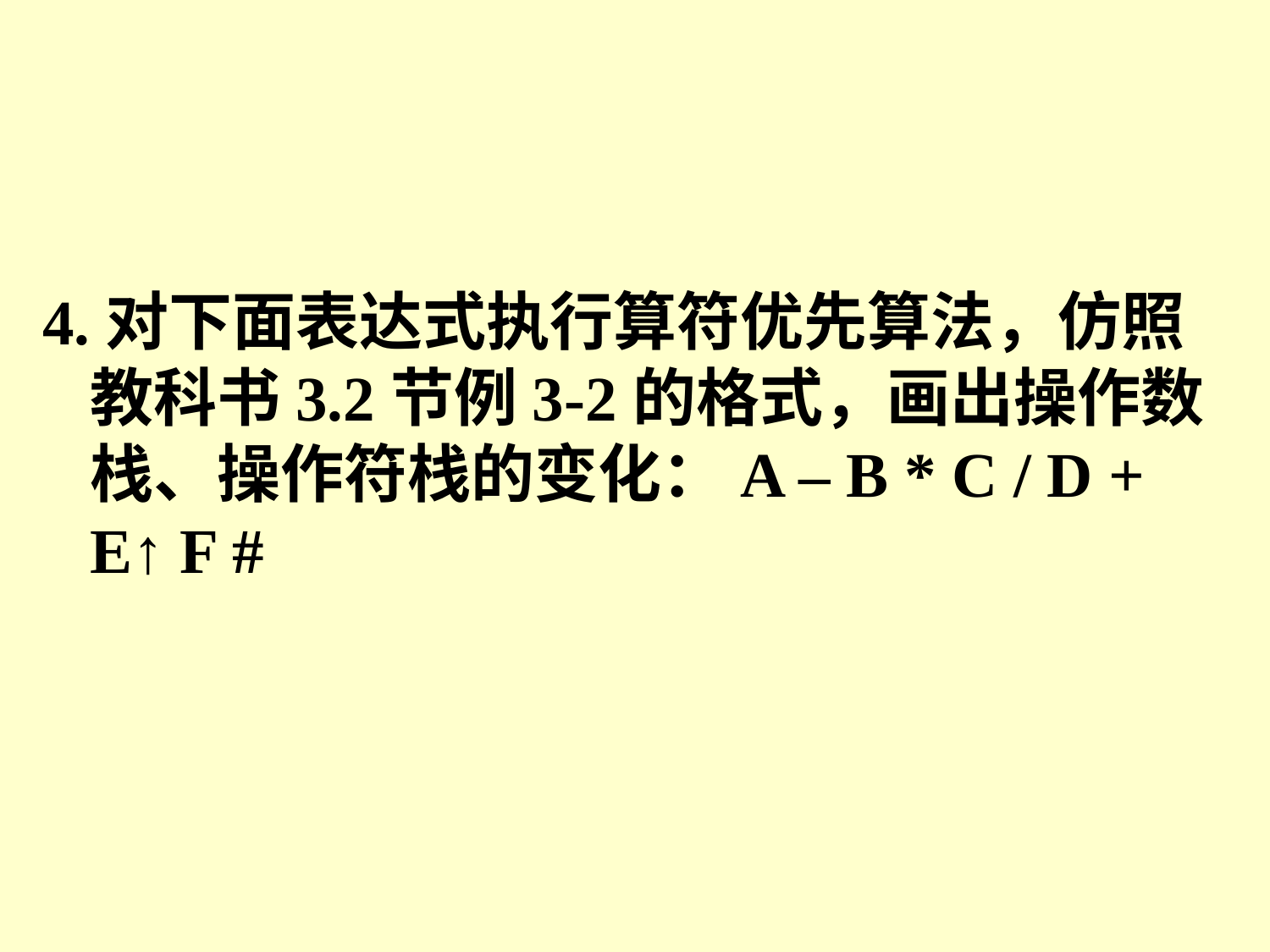

4.对下面表达式执行算符优先算法，仿照教科书3.2节例3-2的格式，画出操作数栈、操作符栈的变化：A – B * C / D + E↑ F #